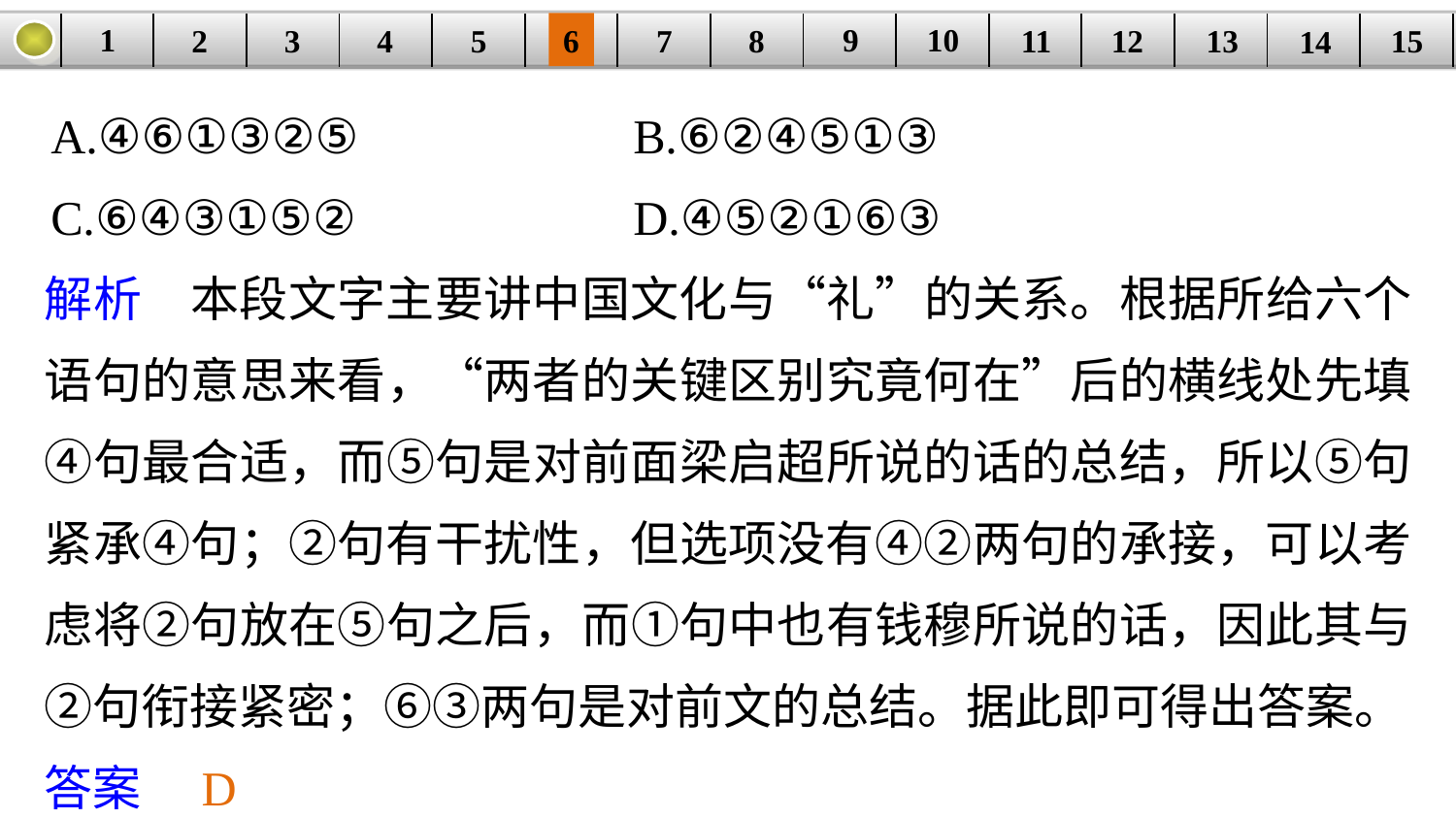

9
10
1
3
4
5
6
8
11
2
12
15
|  |  |  |  |  |  |  |  |  |  |  |  |  |  |  |
| --- | --- | --- | --- | --- | --- | --- | --- | --- | --- | --- | --- | --- | --- | --- |
7
13
14

A.④⑥①③②⑤  		B.⑥②④⑤①③
C.⑥④③①⑤②  		D.④⑤②①⑥③
解析　本段文字主要讲中国文化与“礼”的关系。根据所给六个语句的意思来看，“两者的关键区别究竟何在”后的横线处先填④句最合适，而⑤句是对前面梁启超所说的话的总结，所以⑤句紧承④句；②句有干扰性，但选项没有④②两句的承接，可以考虑将②句放在⑤句之后，而①句中也有钱穆所说的话，因此其与②句衔接紧密；⑥③两句是对前文的总结。据此即可得出答案。
答案　D